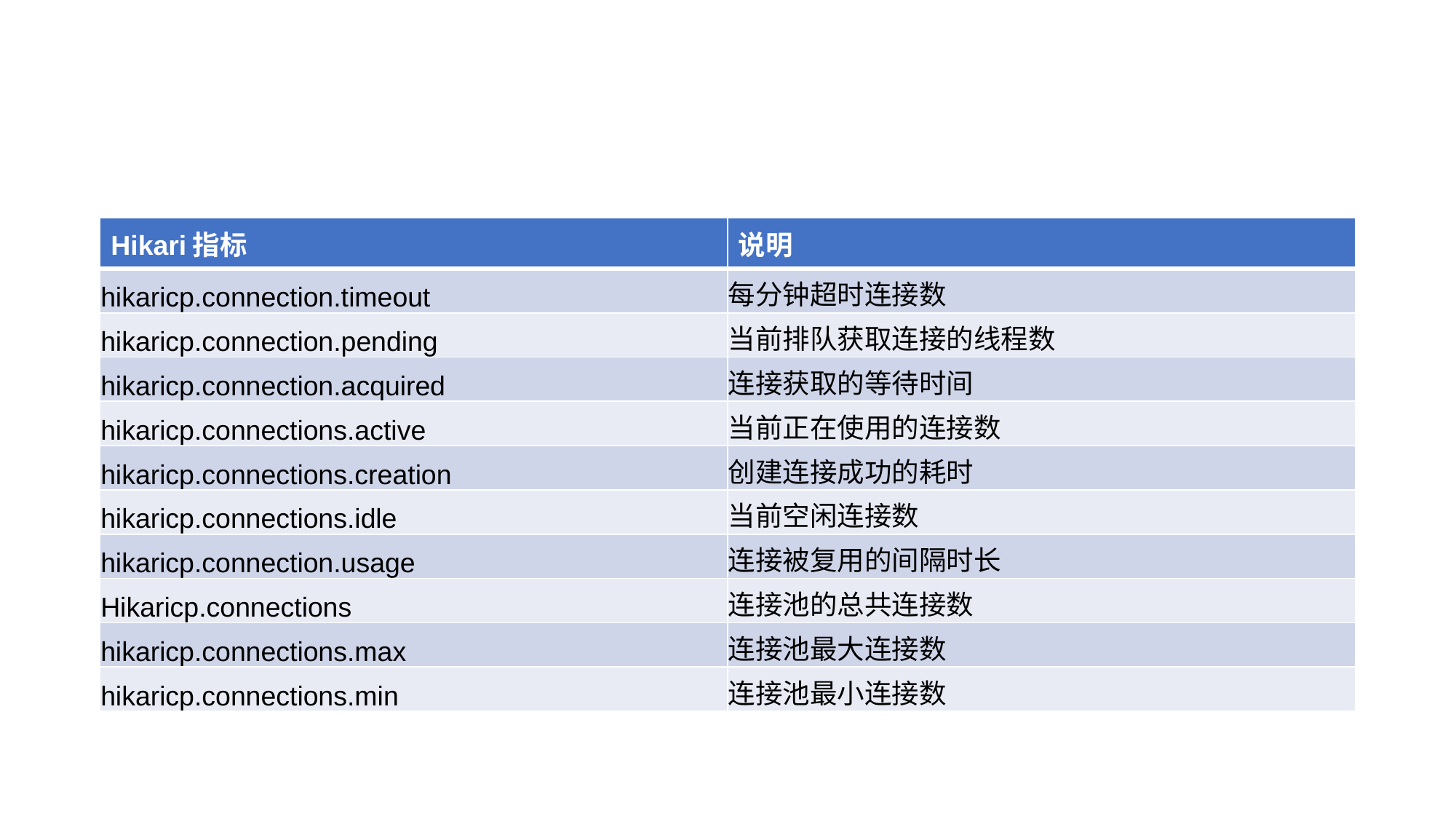

#
| Hikari指标 | 说明 |
| --- | --- |
| hikaricp.connection.timeout | 每分钟超时连接数 |
| hikaricp.connection.pending | 当前排队获取连接的线程数 |
| hikaricp.connection.acquired | 连接获取的等待时间 |
| hikaricp.connections.active | 当前正在使用的连接数 |
| hikaricp.connections.creation | 创建连接成功的耗时 |
| hikaricp.connections.idle | 当前空闲连接数 |
| hikaricp.connection.usage | 连接被复用的间隔时长 |
| Hikaricp.connections | 连接池的总共连接数 |
| hikaricp.connections.max | 连接池最大连接数 |
| hikaricp.connections.min | 连接池最小连接数 |